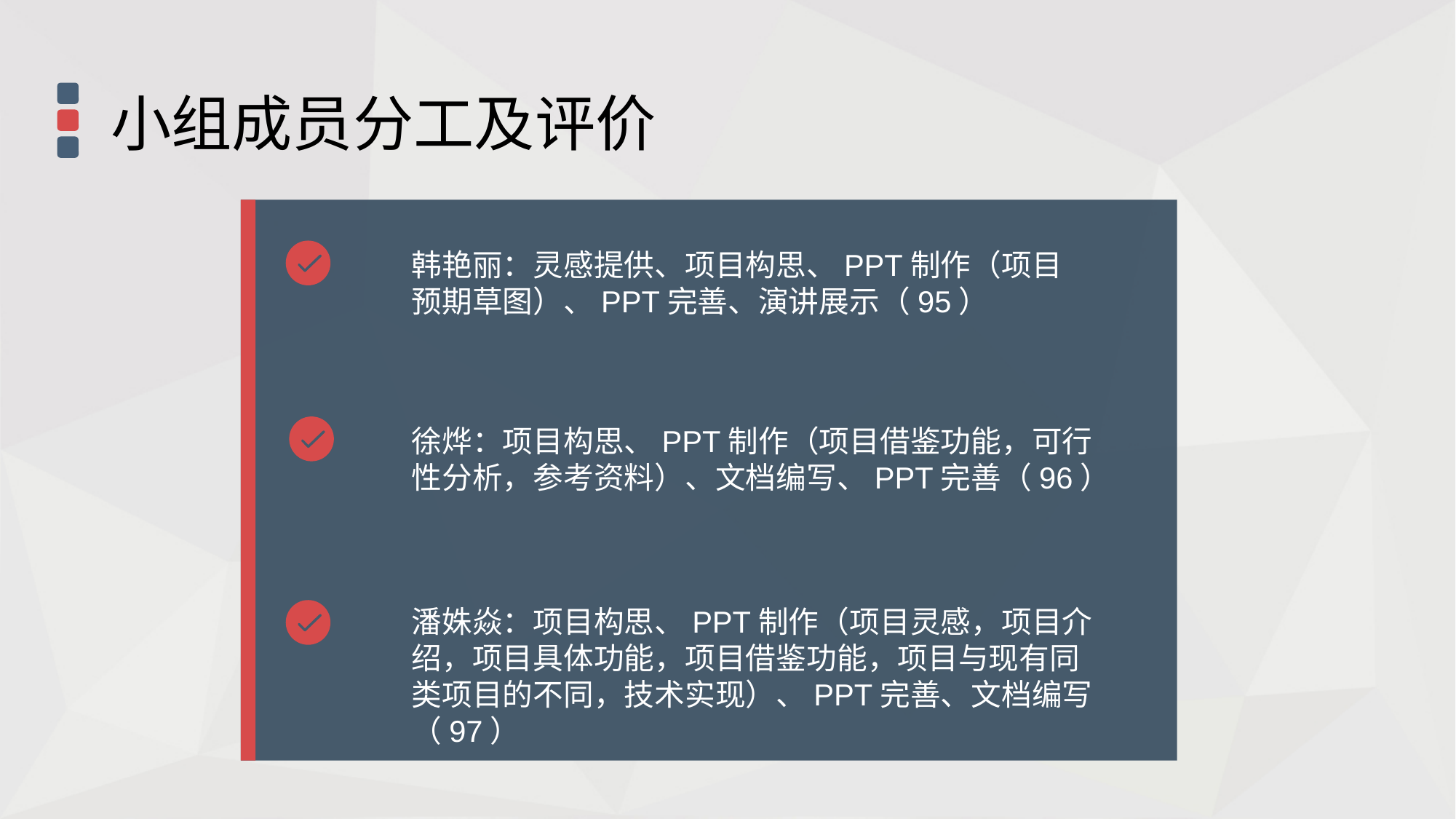

小组成员分工及评价

韩艳丽：灵感提供、项目构思、PPT制作（项目预期草图）、PPT完善、演讲展示（95）

徐烨：项目构思、PPT制作（项目借鉴功能，可行性分析，参考资料）、文档编写、PPT完善（96）
潘姝焱：项目构思、PPT制作（项目灵感，项目介绍，项目具体功能，项目借鉴功能，项目与现有同类项目的不同，技术实现）、PPT完善、文档编写（97）